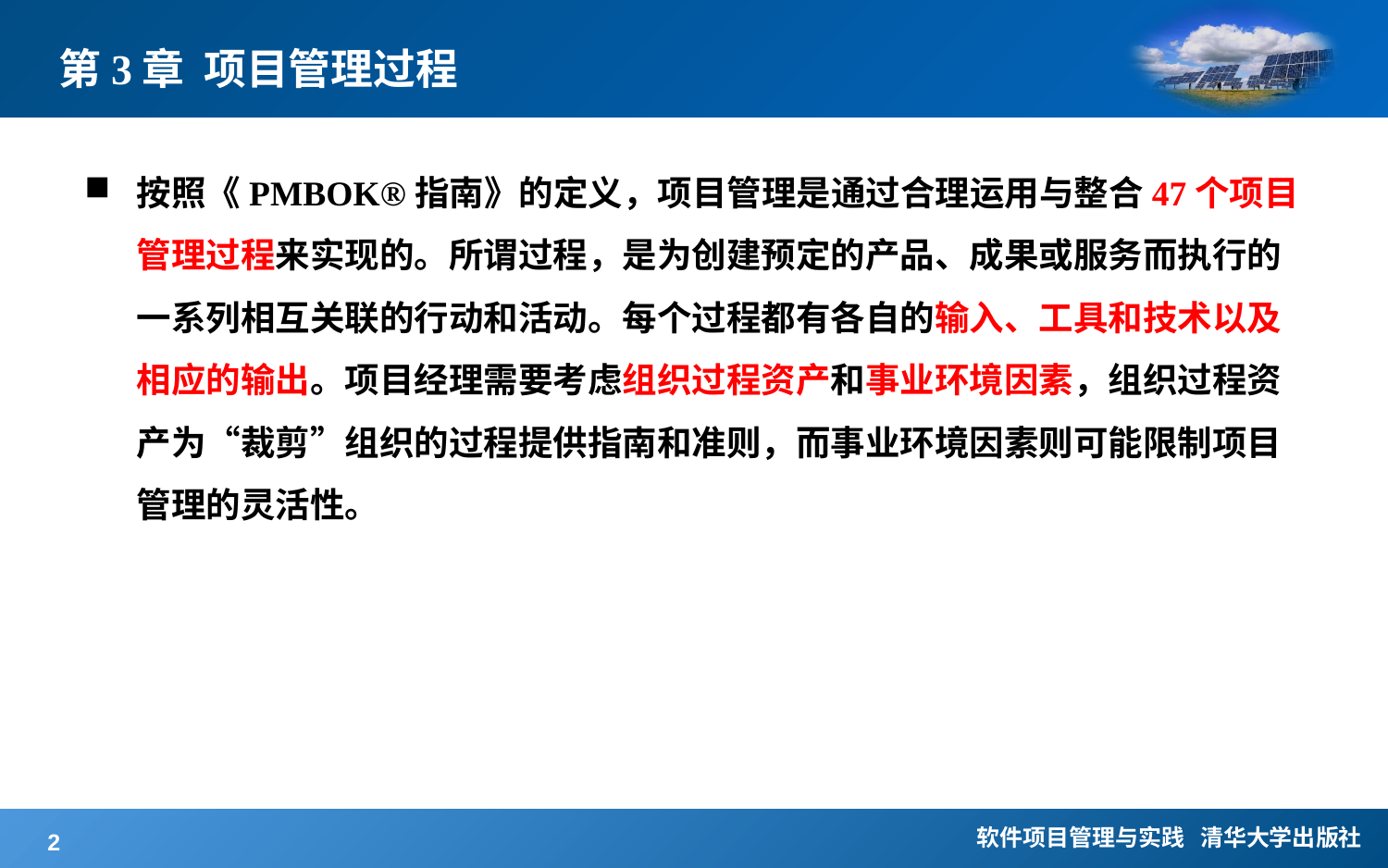

# 第3章  项目管理过程
按照《PMBOK®指南》的定义，项目管理是通过合理运用与整合47个项目管理过程来实现的。所谓过程，是为创建预定的产品、成果或服务而执行的一系列相互关联的行动和活动。每个过程都有各自的输入、工具和技术以及相应的输出。项目经理需要考虑组织过程资产和事业环境因素，组织过程资产为“裁剪”组织的过程提供指南和准则，而事业环境因素则可能限制项目管理的灵活性。